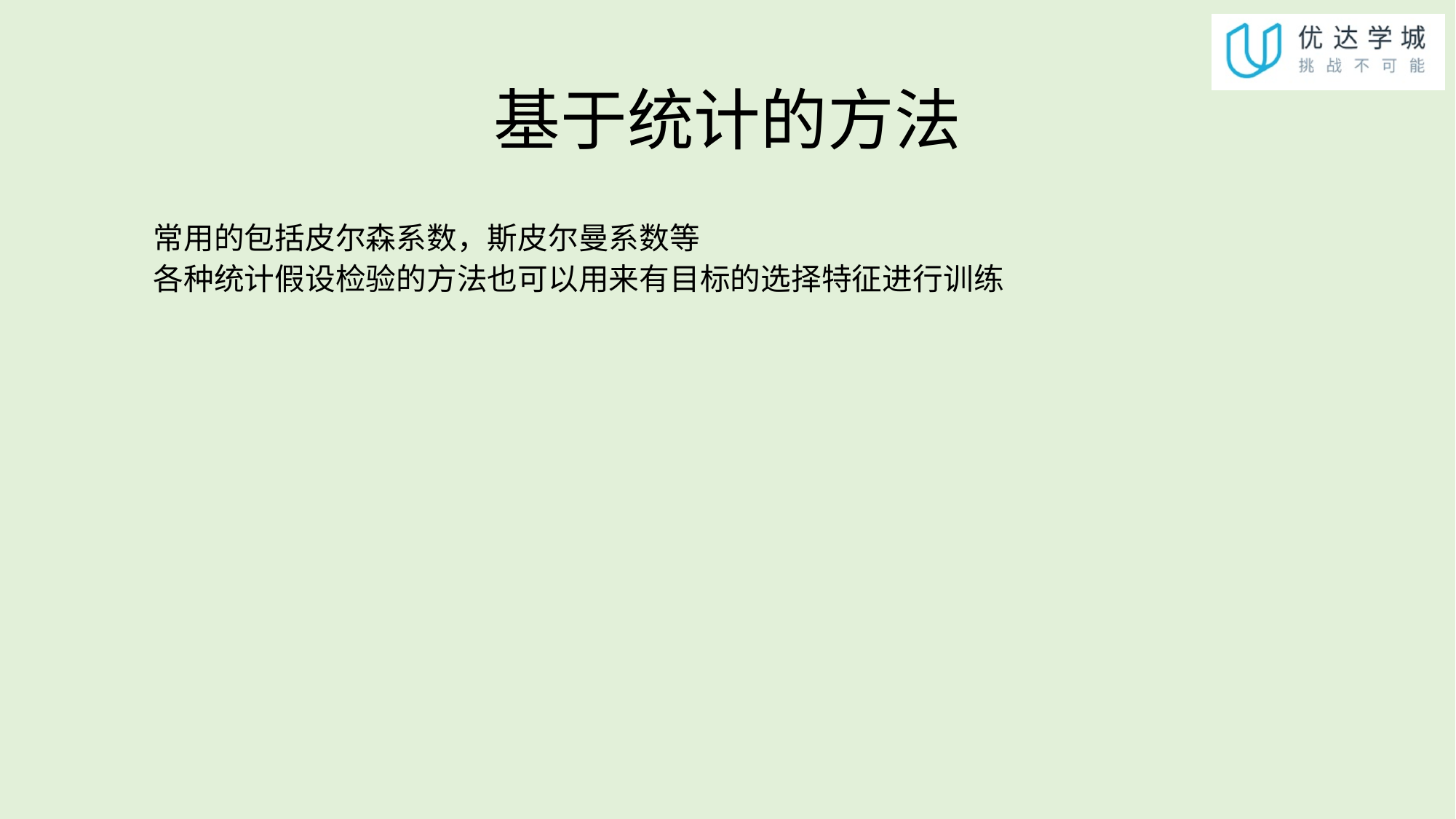

# 基于统计的方法
常用的包括皮尔森系数，斯皮尔曼系数等
各种统计假设检验的方法也可以用来有目标的选择特征进行训练